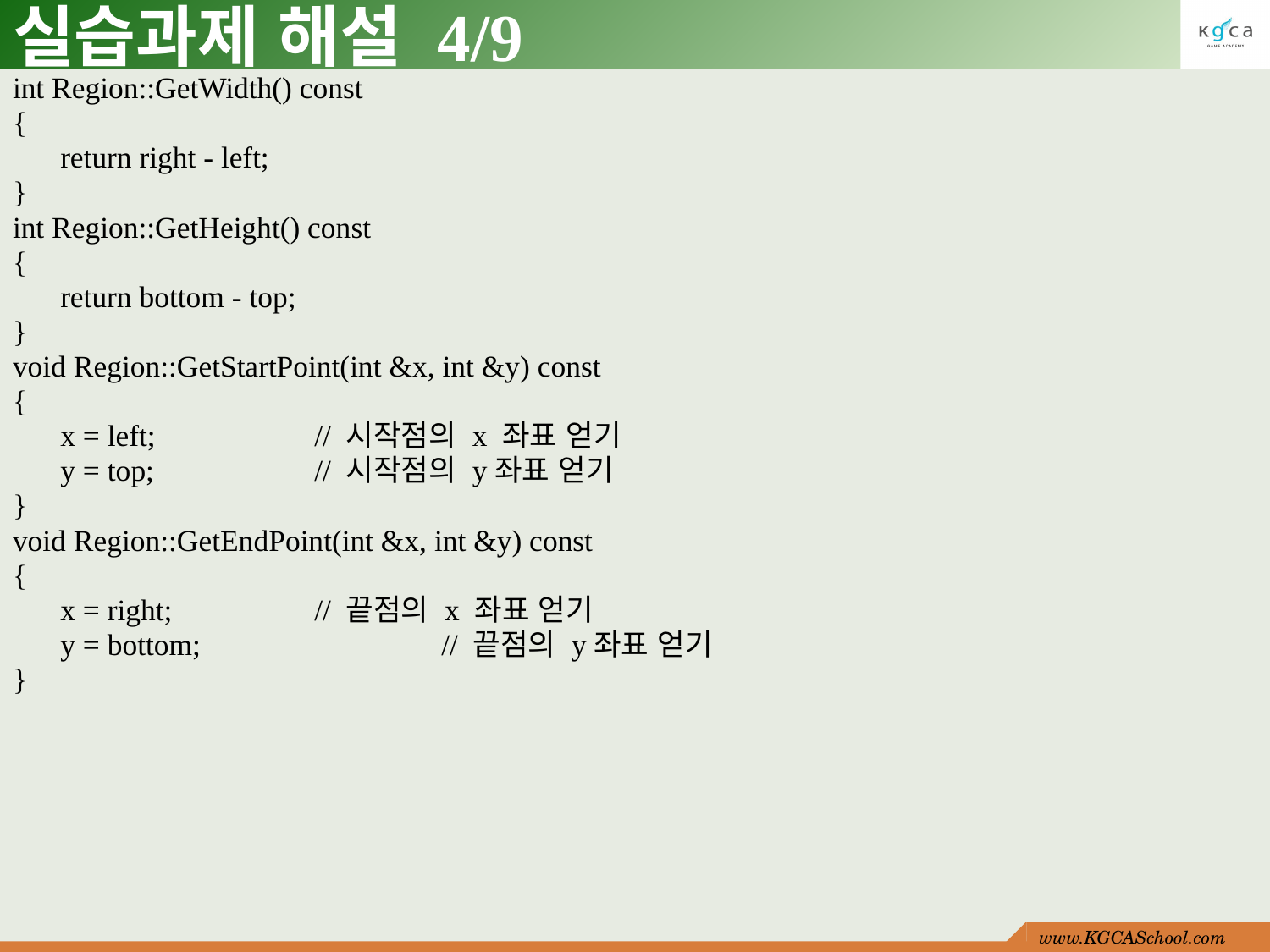

# 실습과제 해설 4/9
int Region::GetWidth() const
{
	return right - left;
}
int Region::GetHeight() const
{
	return bottom - top;
}
void Region::GetStartPoint(int &x, int &y) const
{
	x = left;		// 시작점의 x 좌표 얻기
	y = top;		// 시작점의 y좌표 얻기
}
void Region::GetEndPoint(int &x, int &y) const
{
	x = right;		// 끝점의 x 좌표 얻기
	y = bottom;		// 끝점의 y좌표 얻기
}